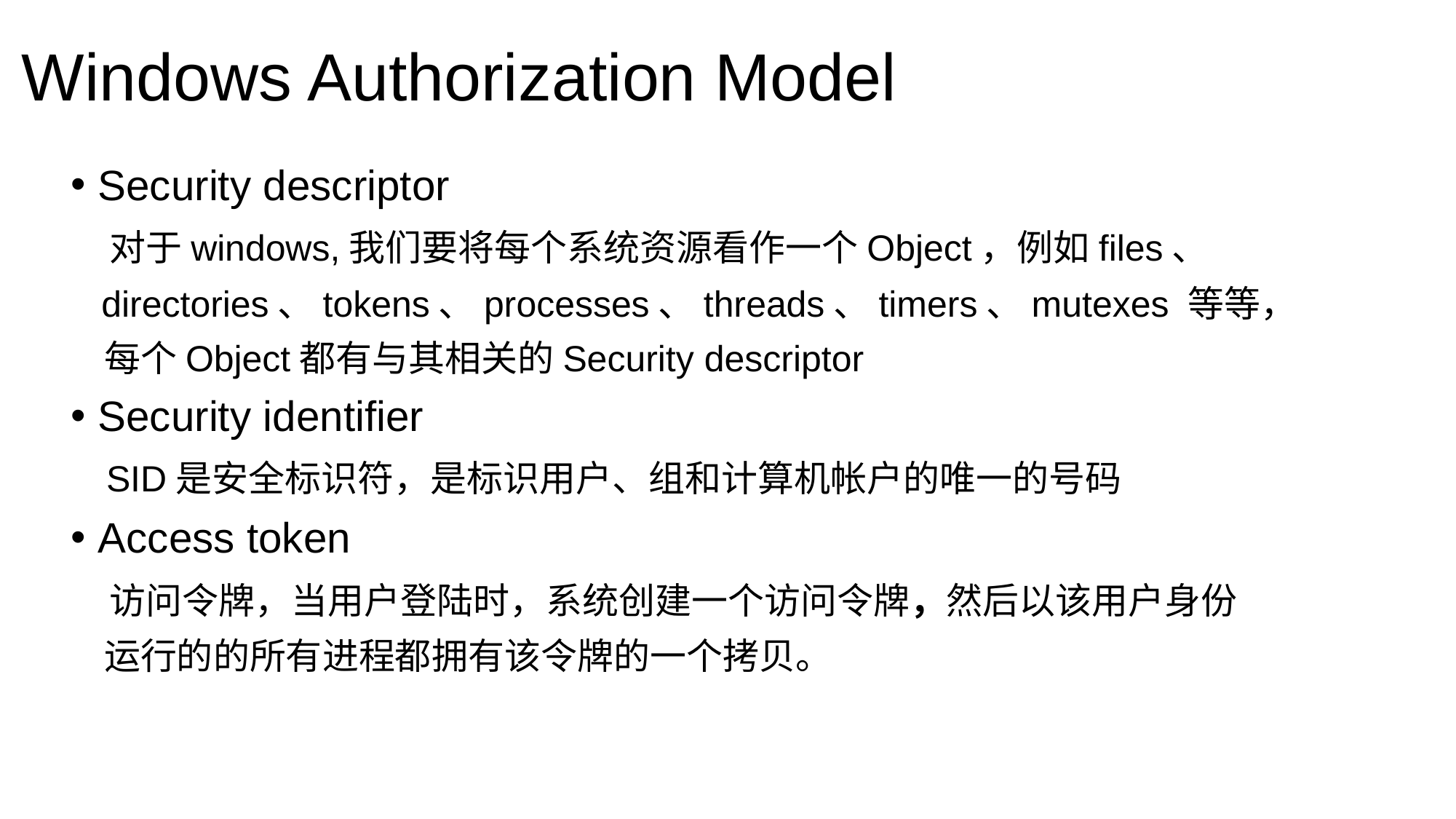

# Windows Authorization Model
Security descriptor
   对于windows,我们要将每个系统资源看作一个Object，例如files、
   directories、tokens、processes、threads、timers、mutexes 等等，
   每个Object都有与其相关的Security descriptor
Security identifier
   SID是安全标识符，是标识用户、组和计算机帐户的唯一的号码
Access token
   访问令牌，当用户登陆时，系统创建一个访问令牌，然后以该用户身份
   运行的的所有进程都拥有该令牌的一个拷贝。